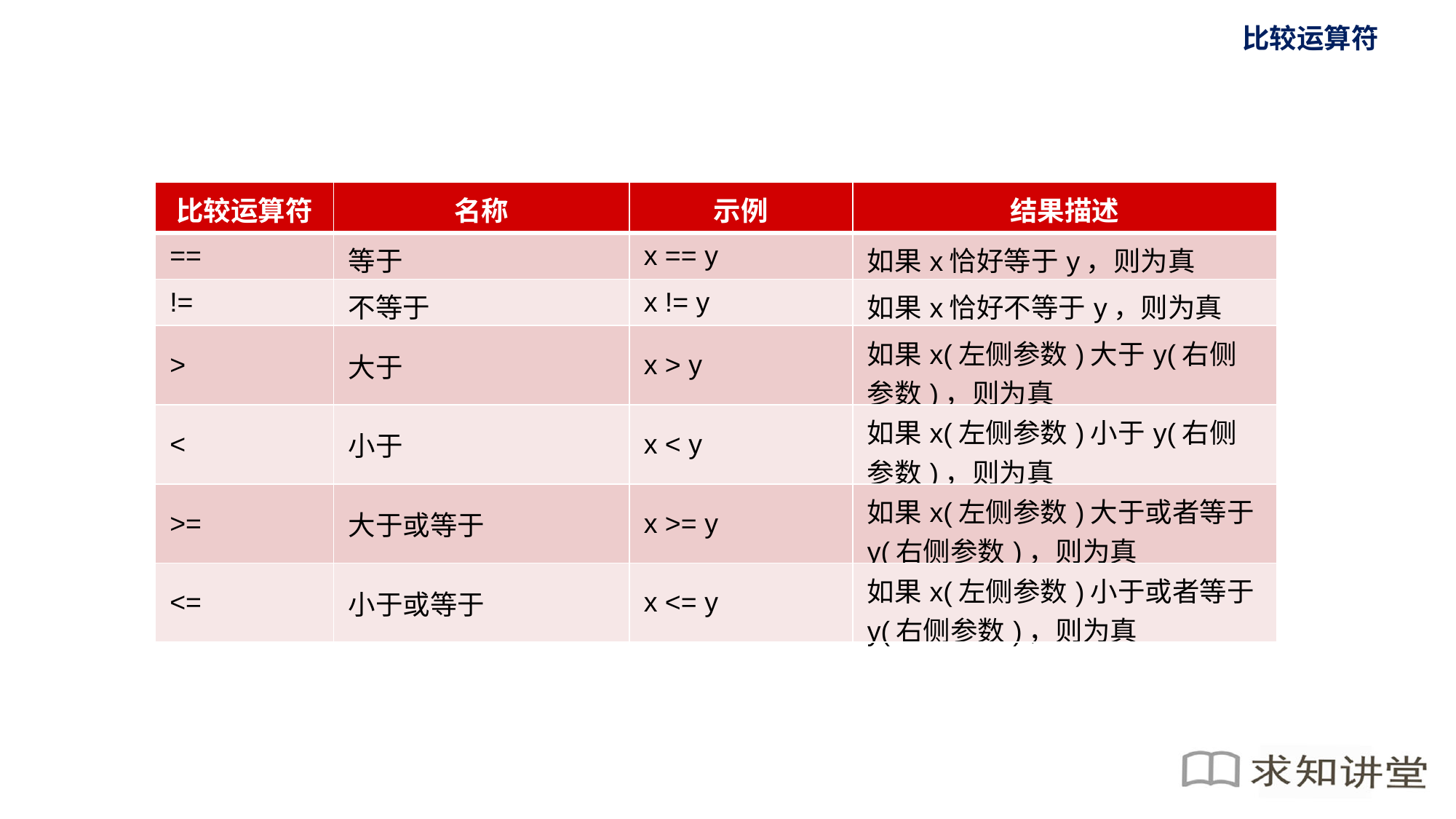

比较运算符
| 比较运算符 | 名称 | 示例 | 结果描述 |
| --- | --- | --- | --- |
| == | 等于 | x == y | 如果x恰好等于y，则为真 |
| != | 不等于 | x != y | 如果x恰好不等于y，则为真 |
| > | 大于 | x > y | 如果x(左侧参数)大于y(右侧参数)，则为真 |
| < | 小于 | x < y | 如果x(左侧参数)小于y(右侧参数)，则为真 |
| >= | 大于或等于 | x >= y | 如果x(左侧参数)大于或者等于y(右侧参数)，则为真 |
| <= | 小于或等于 | x <= y | 如果x(左侧参数)小于或者等于y(右侧参数)，则为真 |